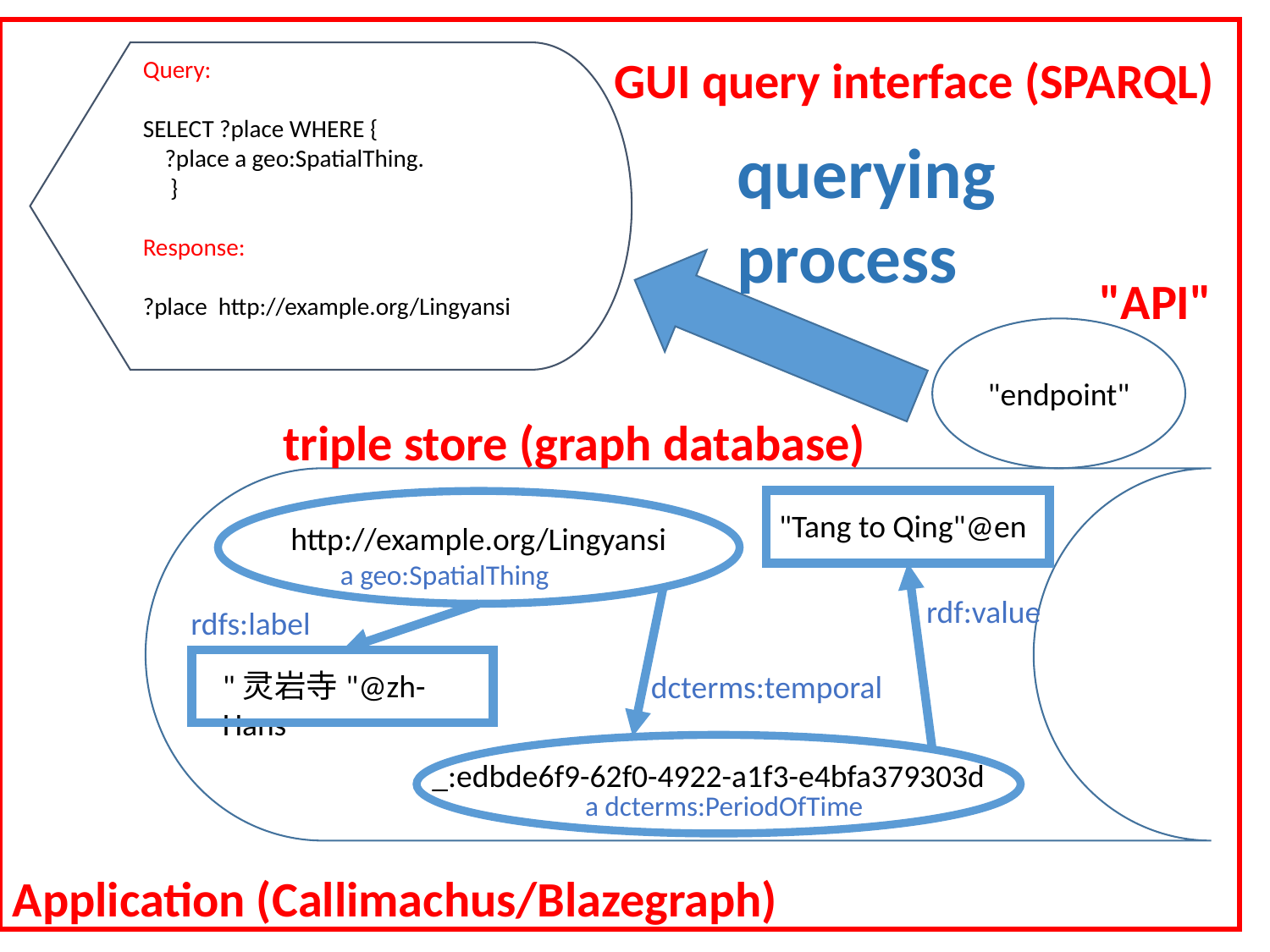

Query:

SELECT ?place WHERE {
    ?place a geo:SpatialThing.
     }

Response:

?place  http://example.org/Lingyansi

GUI query interface (SPARQL)
querying process
"API"

"endpoint"
triple store (graph database)

"Tang to Qing"@en
http://example.org/Lingyansi
a geo:SpatialThing
rdf:value
rdfs:label

"灵岩寺"@zh-Hans
dcterms:temporal

_:edbde6f9-62f0-4922-a1f3-e4bfa379303d
a dcterms:PeriodOfTime
Application (Callimachus/Blazegraph)